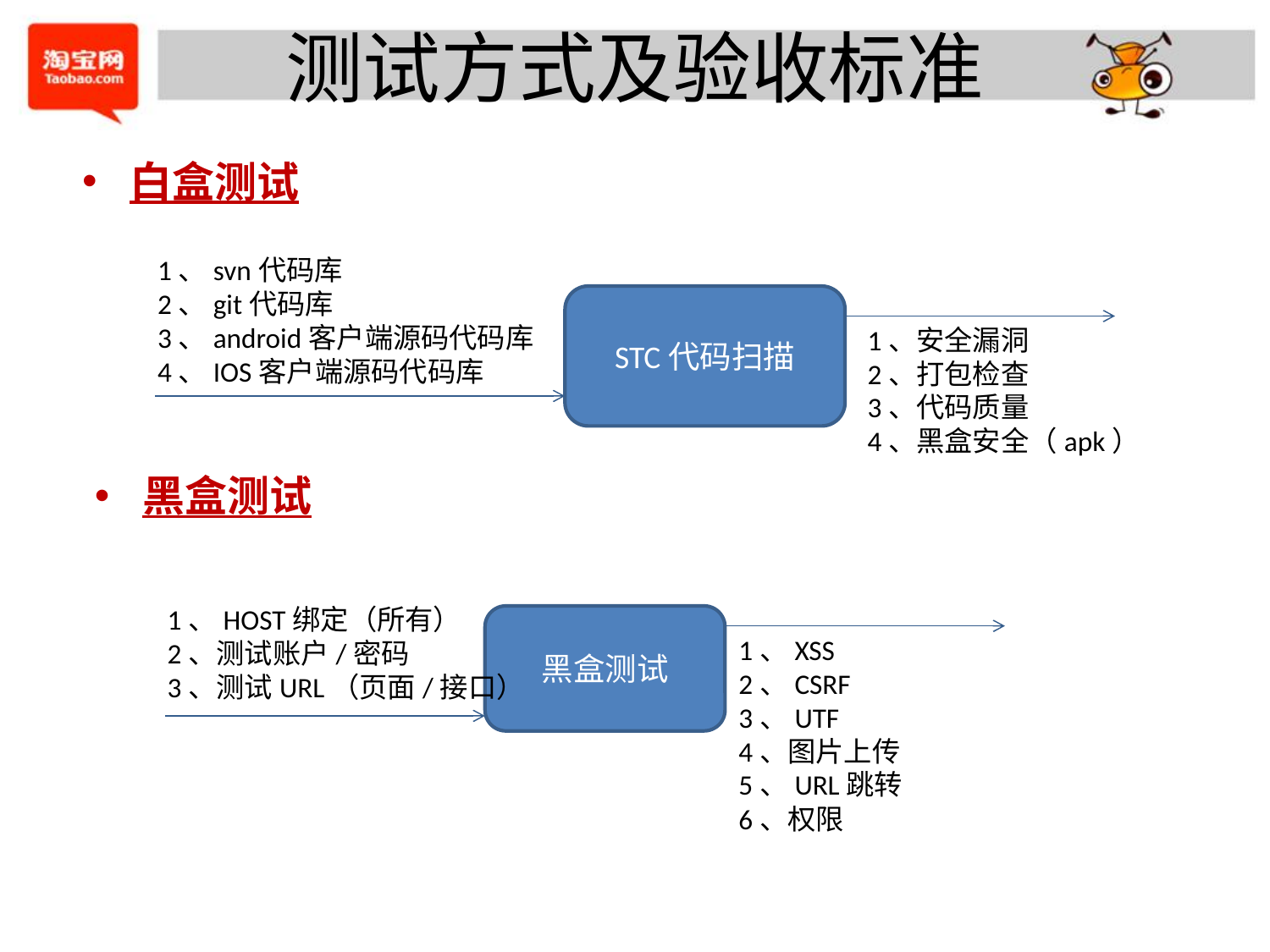

# 测试方式及验收标准
白盒测试
1、svn代码库
2、git代码库
3、android客户端源码代码库
4、IOS客户端源码代码库
STC代码扫描
1、安全漏洞
2、打包检查
3、代码质量
4、黑盒安全（apk）
黑盒测试
1、HOST绑定（所有）
2、测试账户/密码
3、测试URL（页面/接口）
黑盒测试
1、XSS
2、CSRF
3、UTF
4、图片上传
5、URL跳转
6、权限